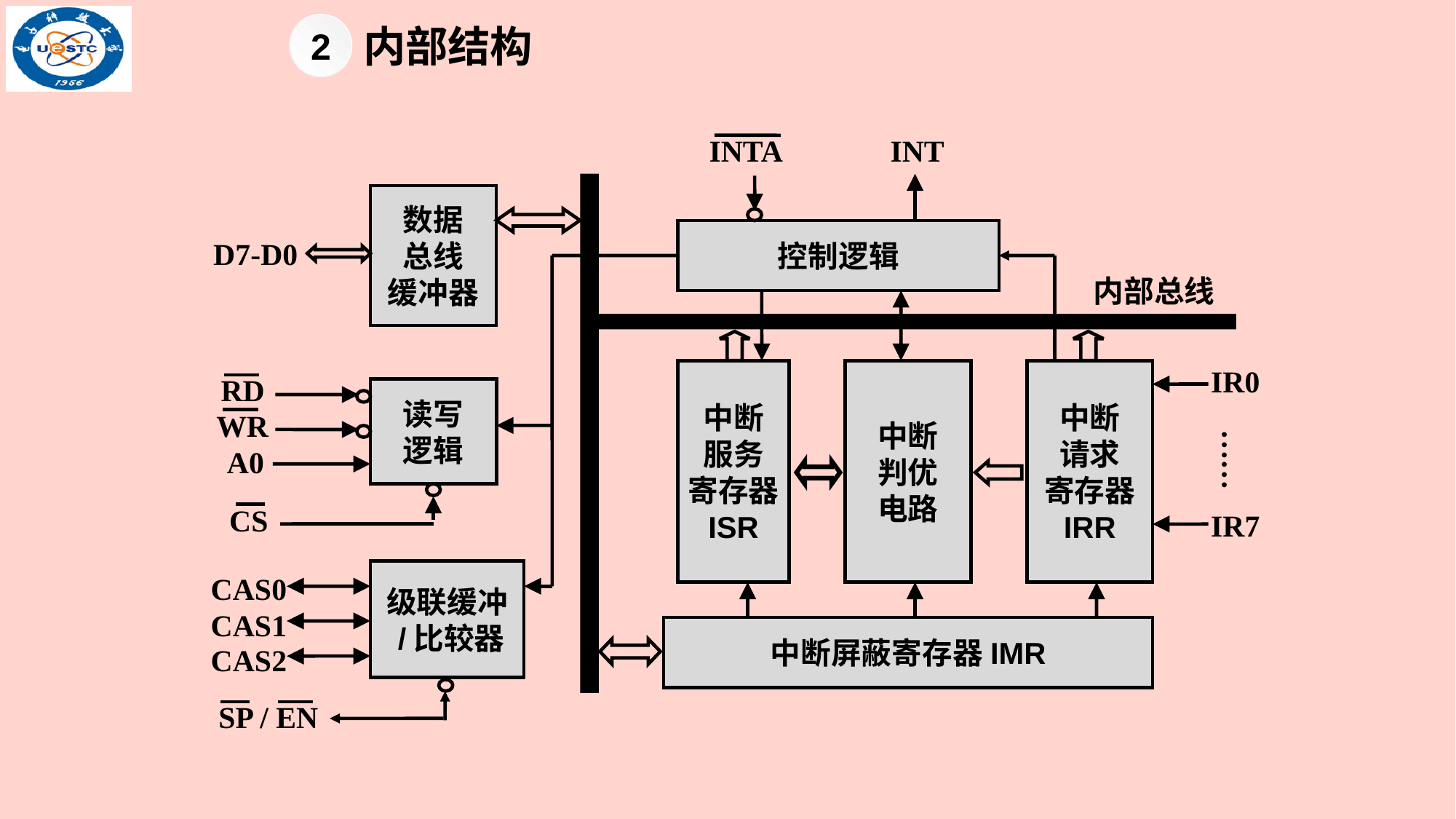

2
内部结构
INT

INTA

内部总线

数据
总线
缓冲器

控制逻辑
D7-D0

IR0

……
IR7

中断
服务
寄存器
ISR
中断
判优
电路
中断
请求
寄存器
IRR
RD

WR

读写
逻辑
A0

CS

级联缓冲
 /比较器
CAS0

CAS1

CAS2

SP / EN

中断屏蔽寄存器IMR